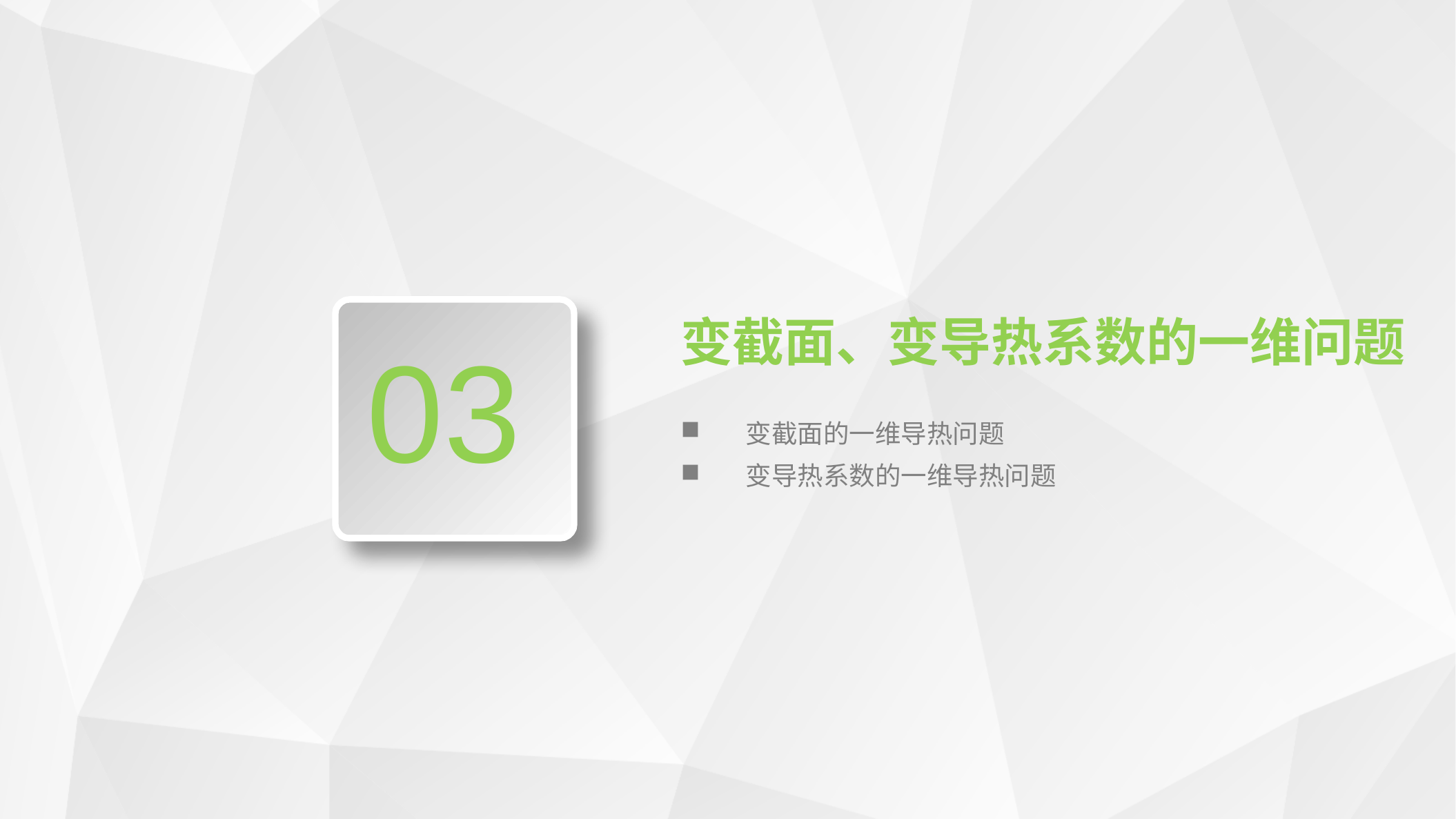

变截面、变导热系数的一维问题
03
变截面的一维导热问题
变导热系数的一维导热问题